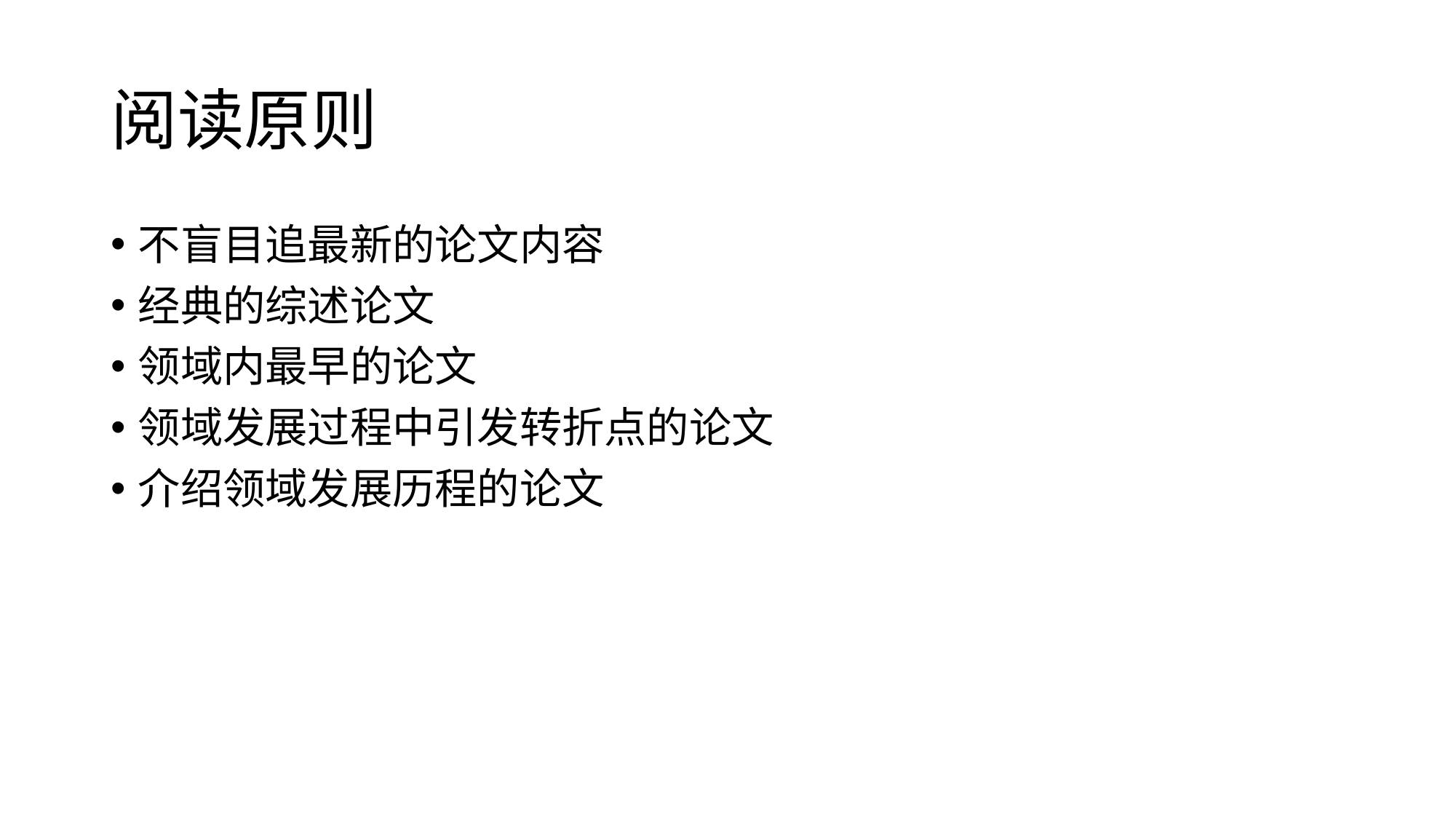

# 阅读原则
不盲目追最新的论文内容
经典的综述论文
领域内最早的论文
领域发展过程中引发转折点的论文
介绍领域发展历程的论文